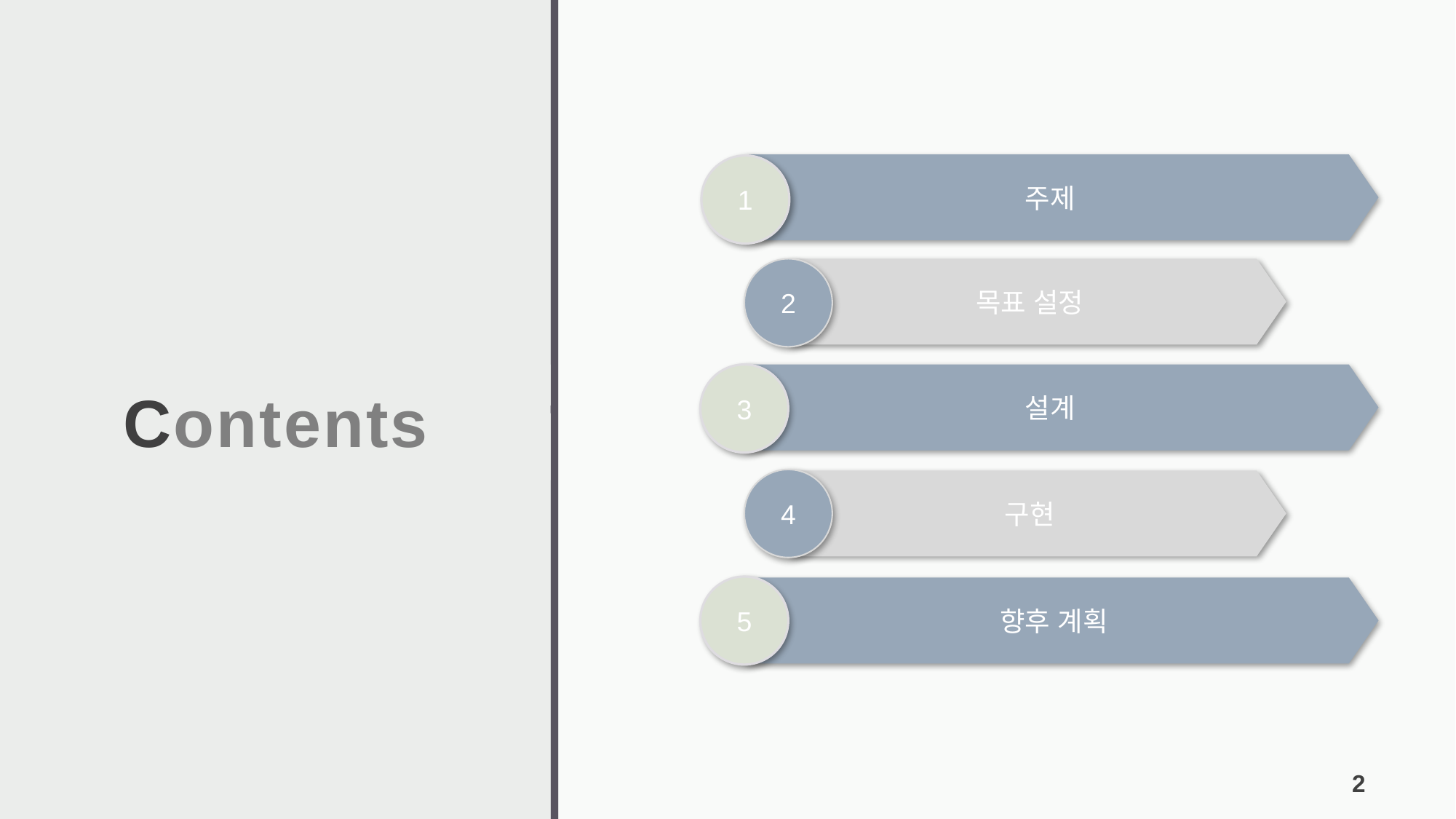

주제
1
2
목표 설정
3
설계
4
구현
5
향후 계획
# Contents

2